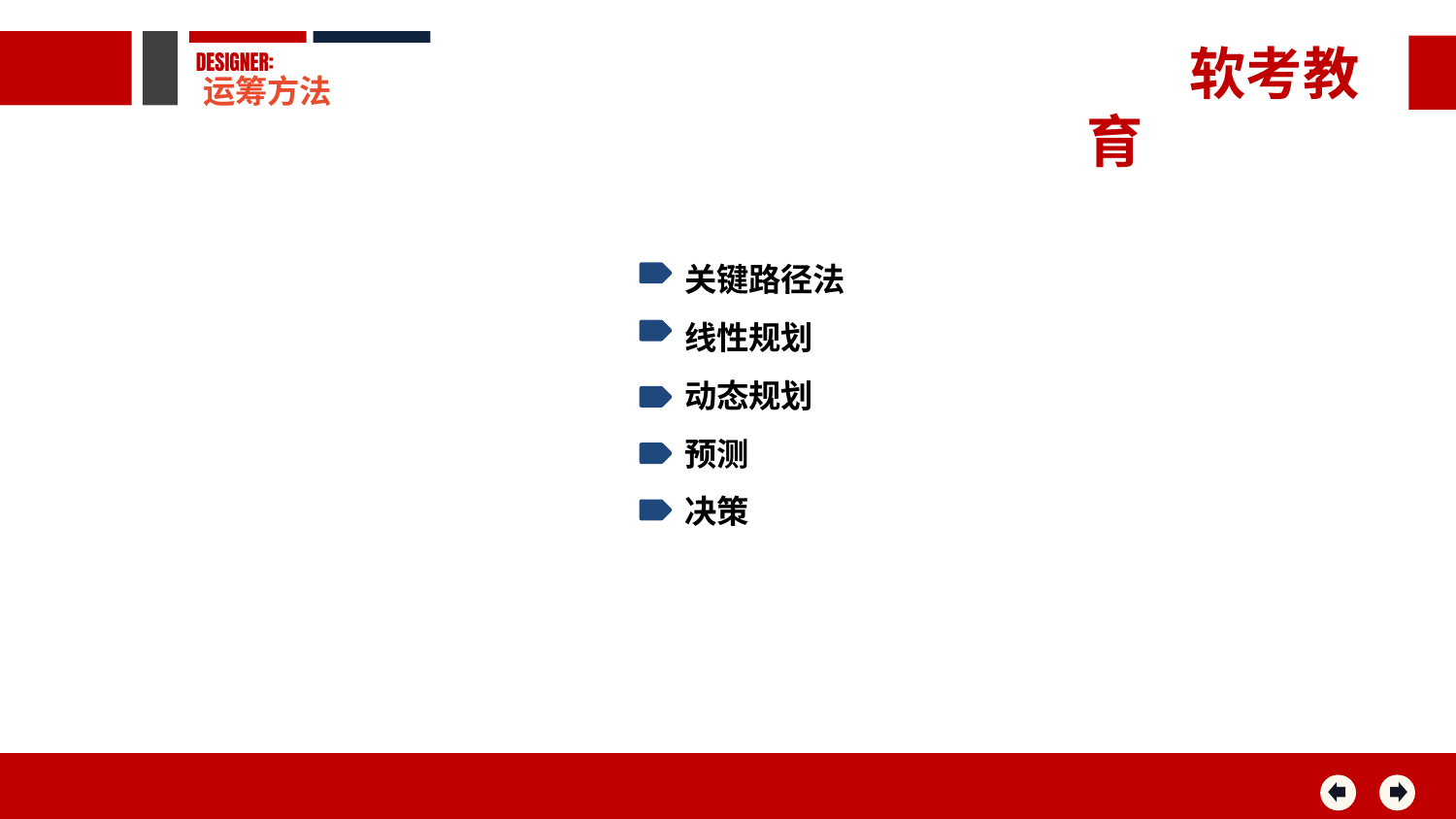

软考教育
DESIGNER:
运筹方法
关键路径法
线性规划
动态规划
预测
决策